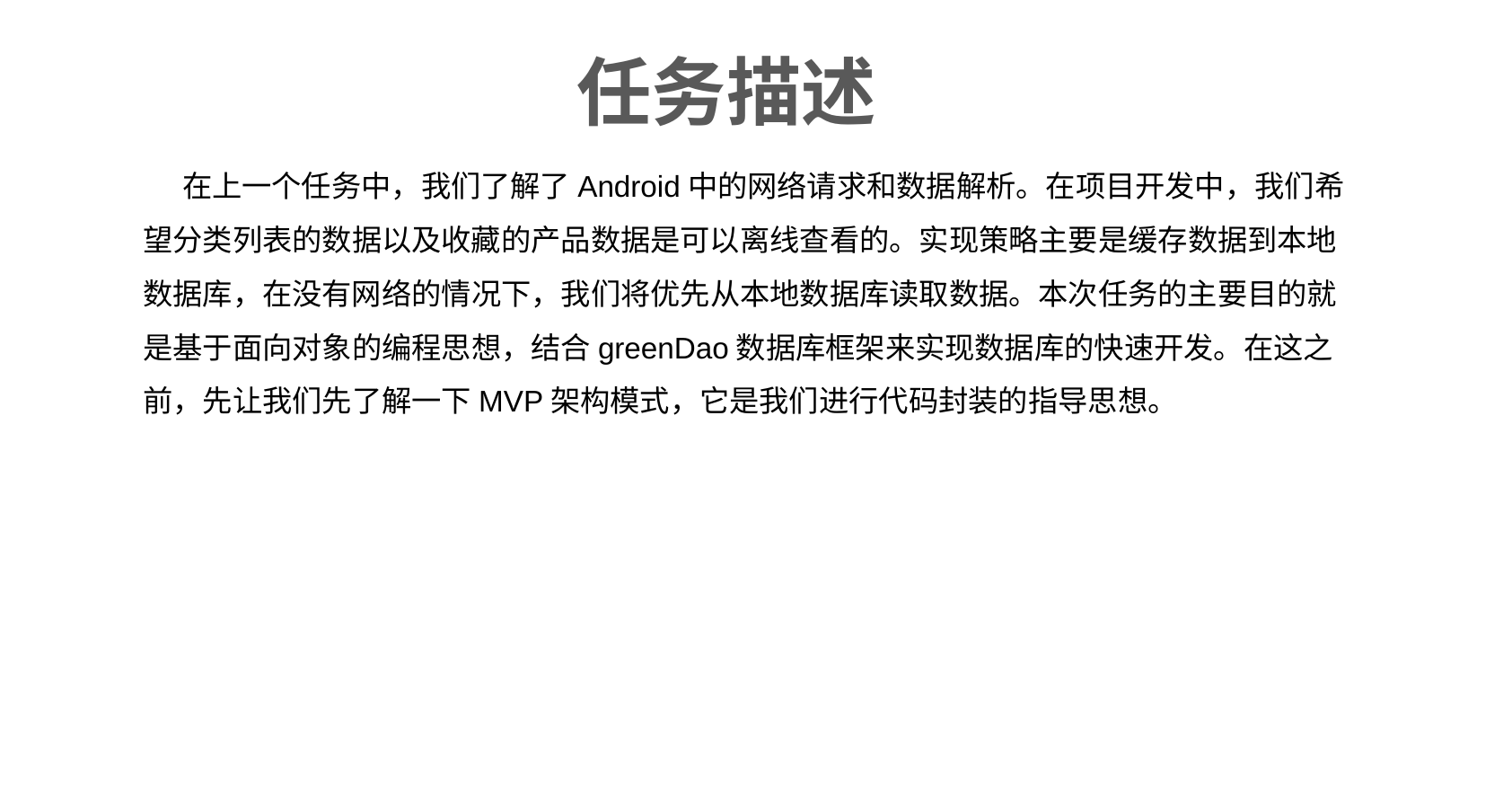

任务描述
在上一个任务中，我们了解了Android中的网络请求和数据解析。在项目开发中，我们希望分类列表的数据以及收藏的产品数据是可以离线查看的。实现策略主要是缓存数据到本地数据库，在没有网络的情况下，我们将优先从本地数据库读取数据。本次任务的主要目的就是基于面向对象的编程思想，结合greenDao数据库框架来实现数据库的快速开发。在这之前，先让我们先了解一下MVP架构模式，它是我们进行代码封装的指导思想。